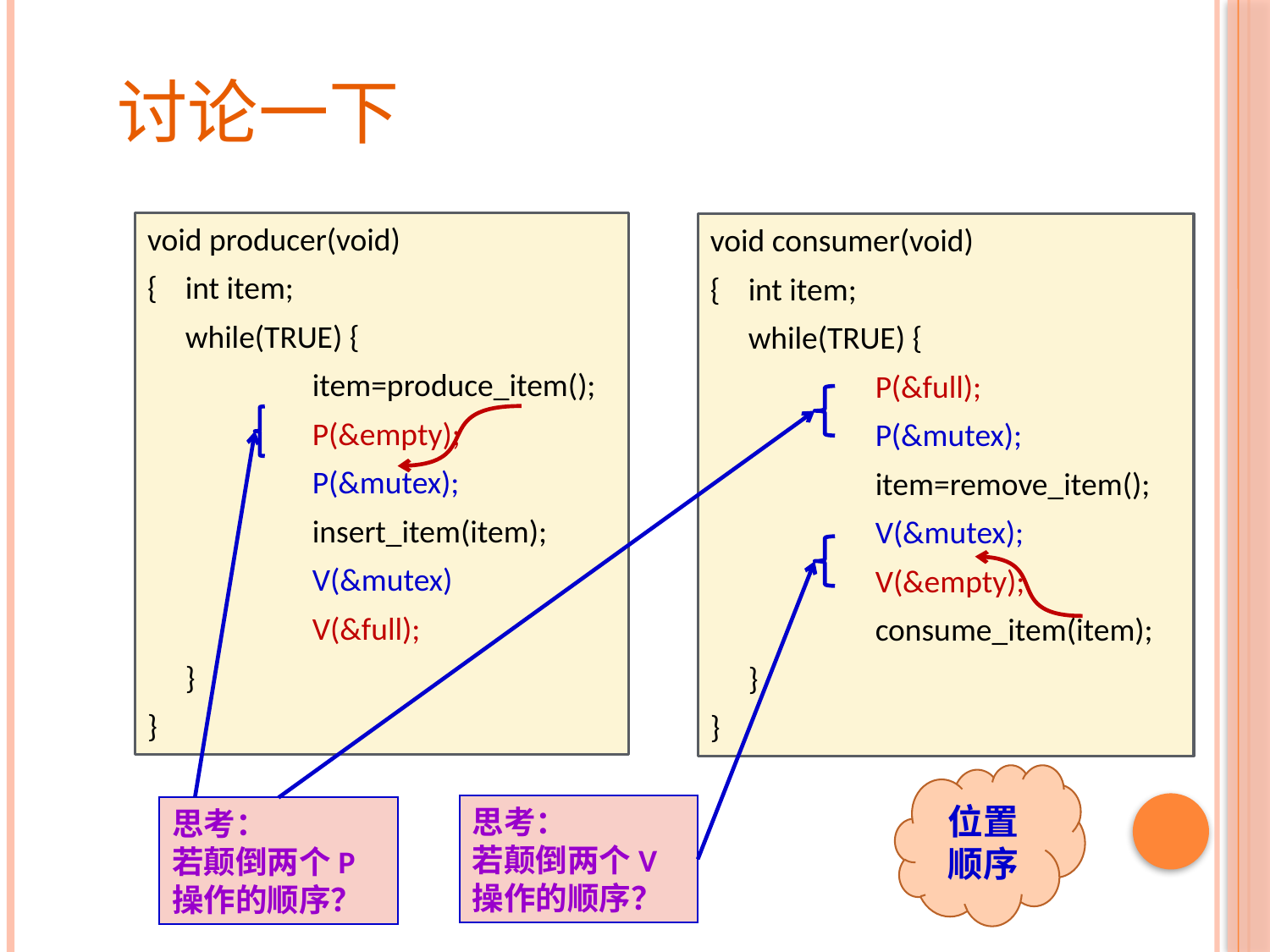

# 讨论一下
void producer(void)
{	int item;
	while(TRUE) {
	    	item=produce_item();
		P(&empty);
		P(&mutex);
		insert_item(item);
		V(&mutex)
		V(&full);
	}
}

void consumer(void)
{	int item;
	while(TRUE) {
		P(&full);
		P(&mutex);
		item=remove_item();
		V(&mutex);
		V(&empty);
		consume_item(item);
	}
}

位置
顺序
思考：
若颠倒两个V操作的顺序？
思考：
若颠倒两个P操作的顺序？